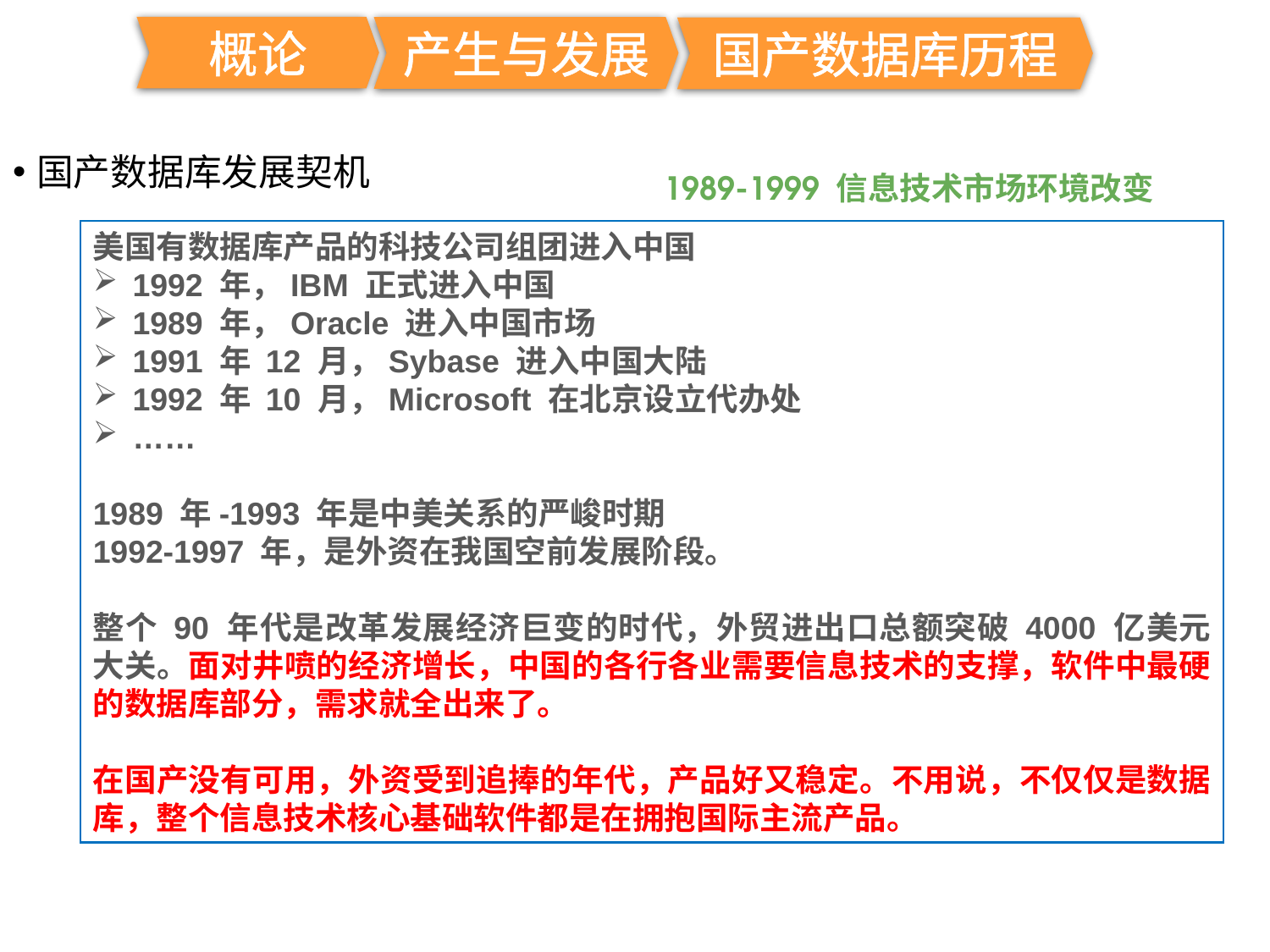

概论
产生与发展
国产数据库历程
国产数据库发展契机
1989-1999 信息技术市场环境改变
美国有数据库产品的科技公司组团进入中国
1992 年，IBM 正式进入中国
1989 年，Oracle 进入中国市场
1991 年 12 月，Sybase 进入中国大陆
1992 年 10 月，Microsoft 在北京设立代办处
……

1989 年-1993 年是中美关系的严峻时期
1992-1997 年，是外资在我国空前发展阶段。

整个 90 年代是改革发展经济巨变的时代，外贸进出口总额突破 4000 亿美元大关。面对井喷的经济增长，中国的各行各业需要信息技术的支撑，软件中最硬的数据库部分，需求就全出来了。

在国产没有可用，外资受到追捧的年代，产品好又稳定。不用说，不仅仅是数据库，整个信息技术核心基础软件都是在拥抱国际主流产品。